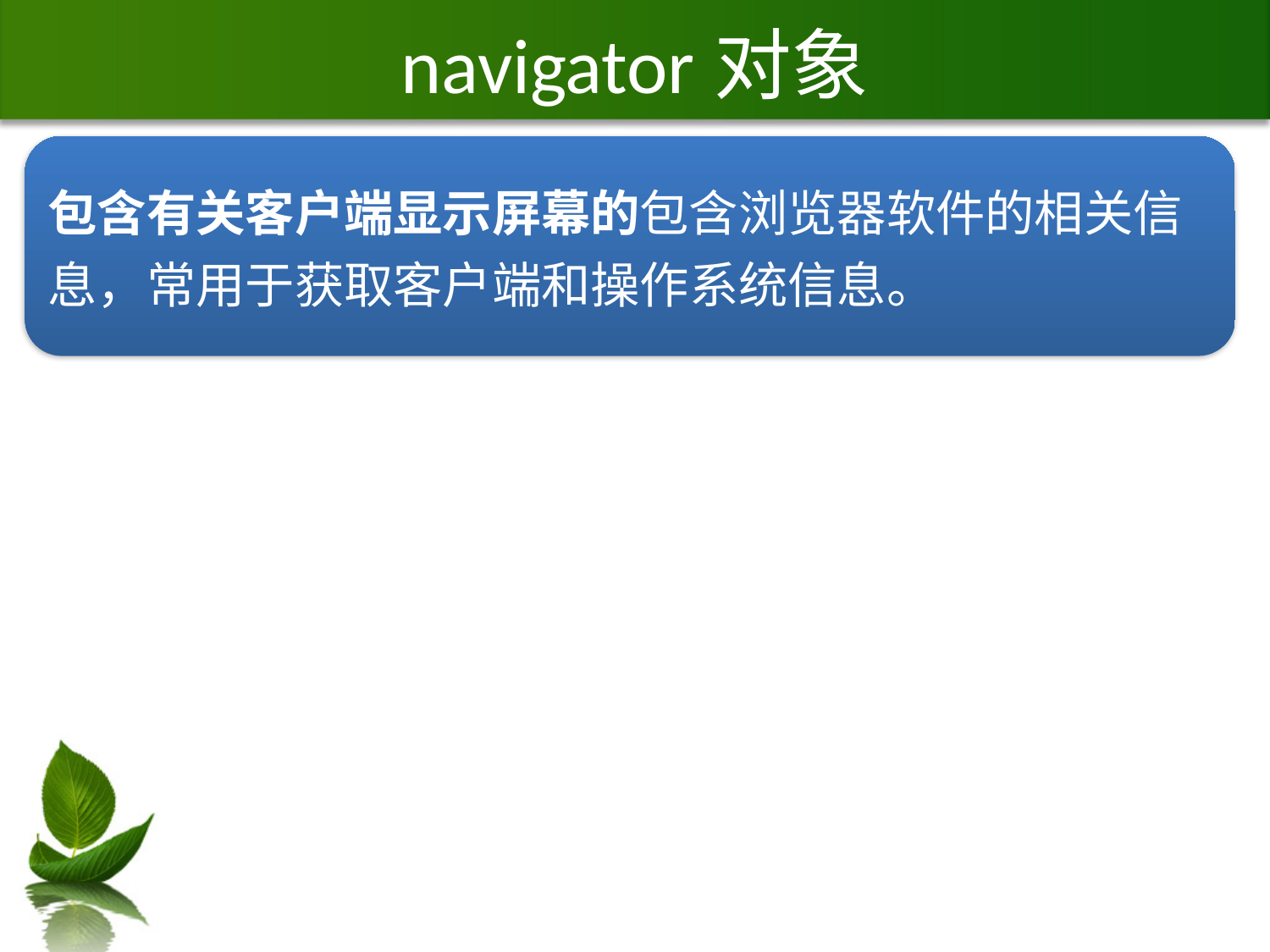

# navigator对象
包含有关客户端显示屏幕的包含浏览器软件的相关信息，常用于获取客户端和操作系统信息。